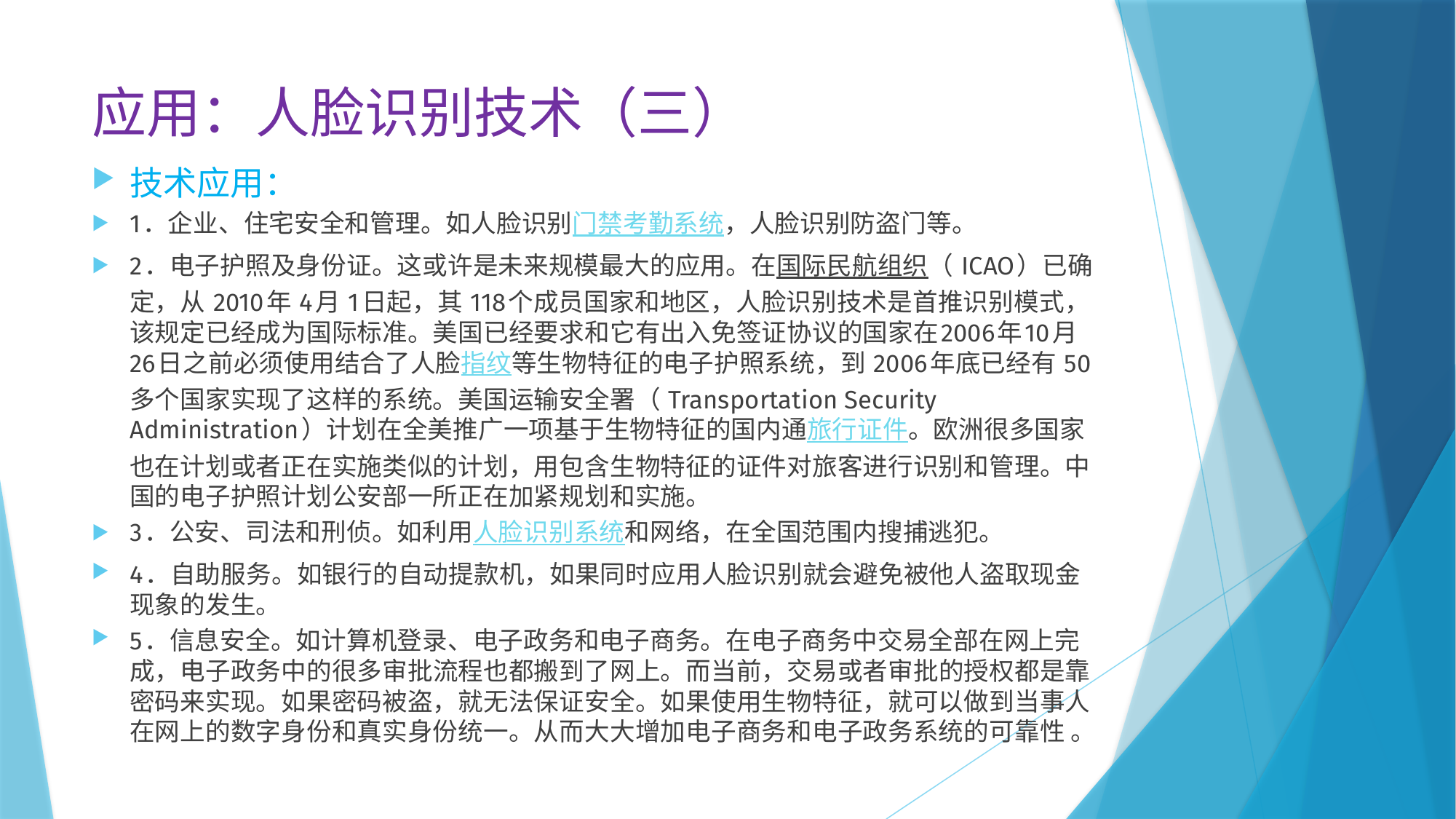

# 应用：人脸识别技术（三）
技术应用：
1．企业、住宅安全和管理。如人脸识别门禁考勤系统，人脸识别防盗门等。
2．电子护照及身份证。这或许是未来规模最大的应用。在国际民航组织（ ICAO）已确定，从 2010年 4月 1日起，其 118个成员国家和地区，人脸识别技术是首推识别模式，该规定已经成为国际标准。美国已经要求和它有出入免签证协议的国家在2006年10月 26日之前必须使用结合了人脸指纹等生物特征的电子护照系统，到 2006年底已经有 50多个国家实现了这样的系统。美国运输安全署（ Transportation Security Administration）计划在全美推广一项基于生物特征的国内通旅行证件。欧洲很多国家也在计划或者正在实施类似的计划，用包含生物特征的证件对旅客进行识别和管理。中国的电子护照计划公安部一所正在加紧规划和实施。
3．公安、司法和刑侦。如利用人脸识别系统和网络，在全国范围内搜捕逃犯。
4．自助服务。如银行的自动提款机，如果同时应用人脸识别就会避免被他人盗取现金现象的发生。
5．信息安全。如计算机登录、电子政务和电子商务。在电子商务中交易全部在网上完成，电子政务中的很多审批流程也都搬到了网上。而当前，交易或者审批的授权都是靠密码来实现。如果密码被盗，就无法保证安全。如果使用生物特征，就可以做到当事人在网上的数字身份和真实身份统一。从而大大增加电子商务和电子政务系统的可靠性 。